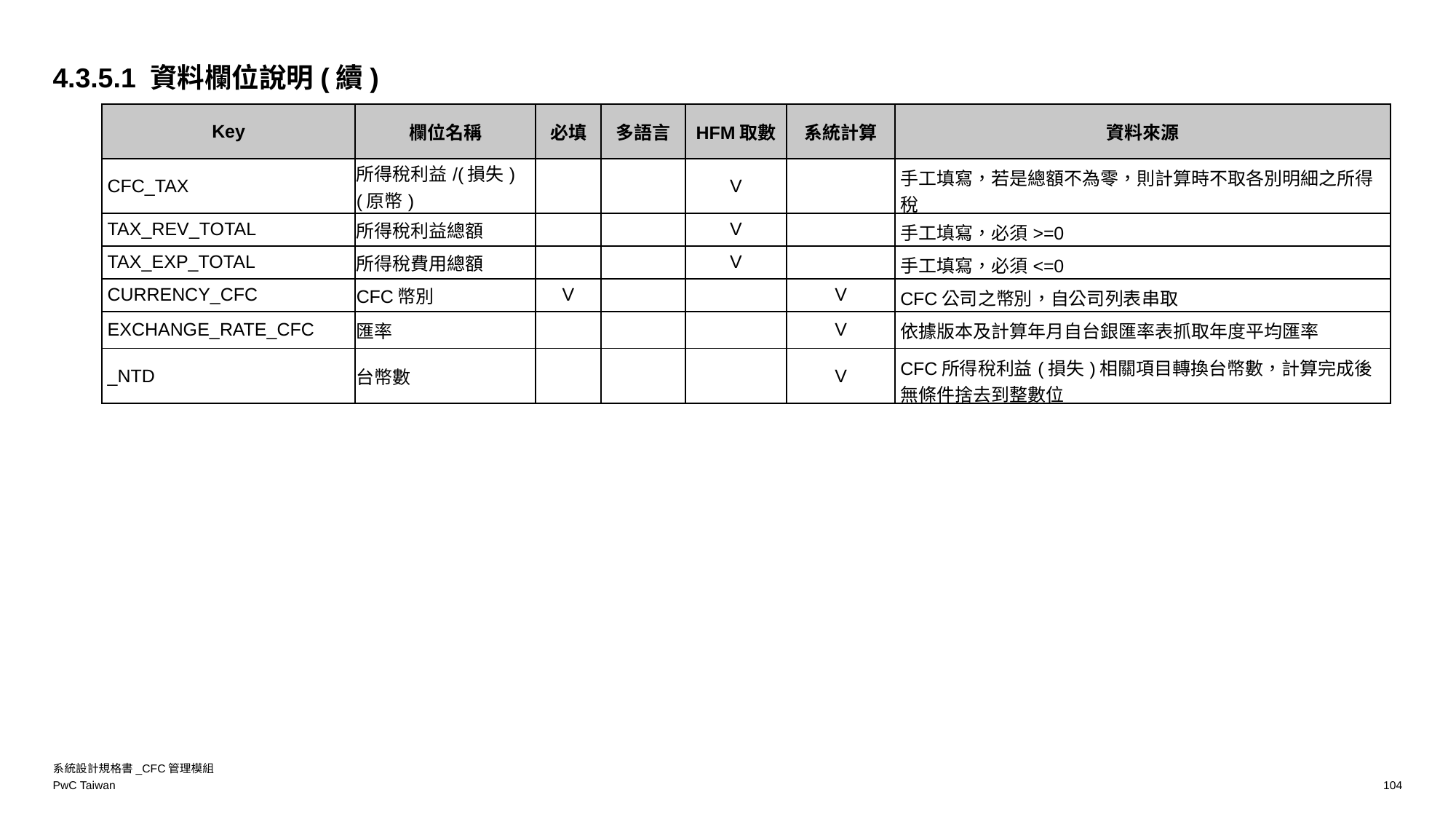

4.3.5.1 資料欄位說明(續)
| Key | 欄位名稱 | 必填 | 多語言 | HFM取數 | 系統計算 | 資料來源 |
| --- | --- | --- | --- | --- | --- | --- |
| CFC\_TAX | 所得稅利益/(損失)(原幣) |  |  | V |  | 手工填寫，若是總額不為零，則計算時不取各別明細之所得稅 |
| TAX\_REV\_TOTAL | 所得稅利益總額 |  |  | V |  | 手工填寫，必須>=0 |
| TAX\_EXP\_TOTAL | 所得稅費用總額 |  |  | V |  | 手工填寫，必須<=0 |
| CURRENCY\_CFC | CFC幣別 | V |  |  | V | CFC公司之幣別，自公司列表串取 |
| EXCHANGE\_RATE\_CFC | 匯率 |  |  |  | V | 依據版本及計算年月自台銀匯率表抓取年度平均匯率 |
| \_NTD | 台幣數 |  |  |  | V | CFC所得稅利益(損失)相關項目轉換台幣數，計算完成後無條件捨去到整數位 |
系統設計規格書_CFC管理模組
104